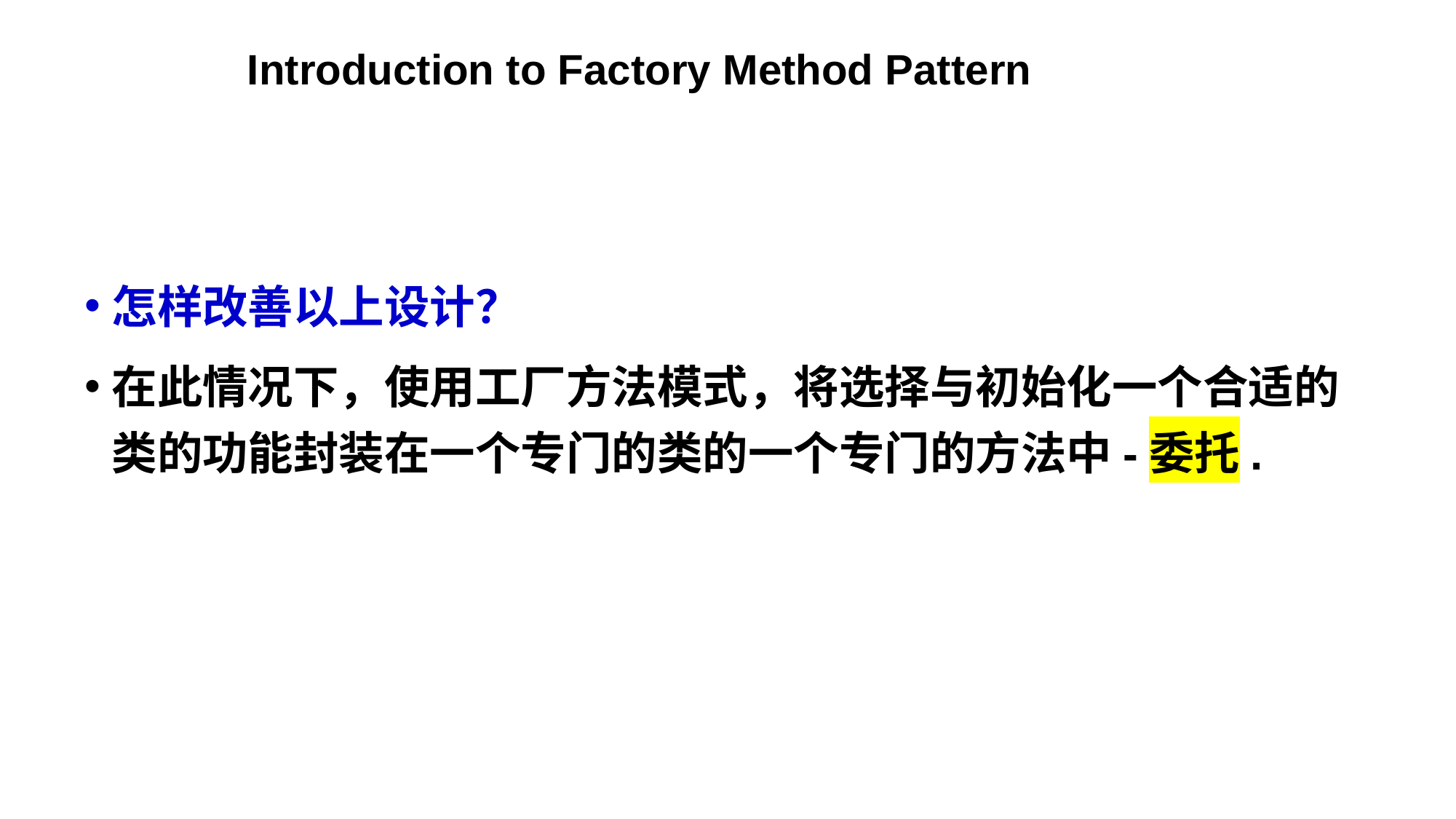

# Introduction to Factory Method Pattern
怎样改善以上设计？
在此情况下，使用工厂方法模式，将选择与初始化一个合适的类的功能封装在一个专门的类的一个专门的方法中-委托.
8